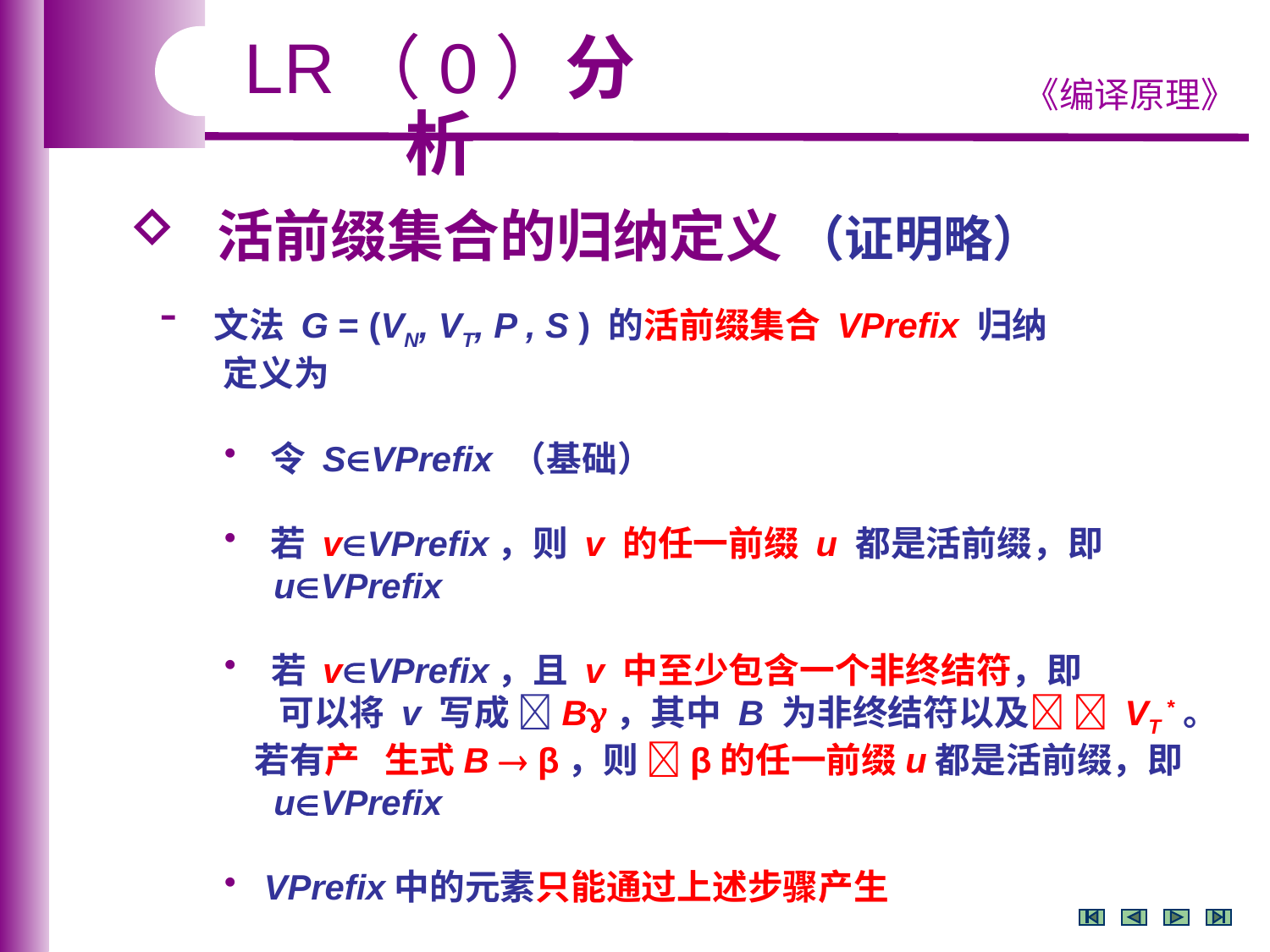

LR（0）分析
  活前缀集合的归纳定义 （证明略）

 文法 G = (VN, VT, P , S ) 的活前缀集合 VPrefix 归纳
   定义为

 令 S∈VPrefix （基础）

 若 v∈VPrefix，则 v 的任一前缀 u 都是活前缀，即
  u∈VPrefix

 若 v∈VPrefix，且 v 中至少包含一个非终结符，即
  可以将 v 写成 αBγ，其中 B 为非终结符以及γ ∈ VT *。若有产   生式B → β，则 αβ的任一前缀u都是活前缀，即
  u∈VPrefix

 VPrefix中的元素只能通过上述步骤产生